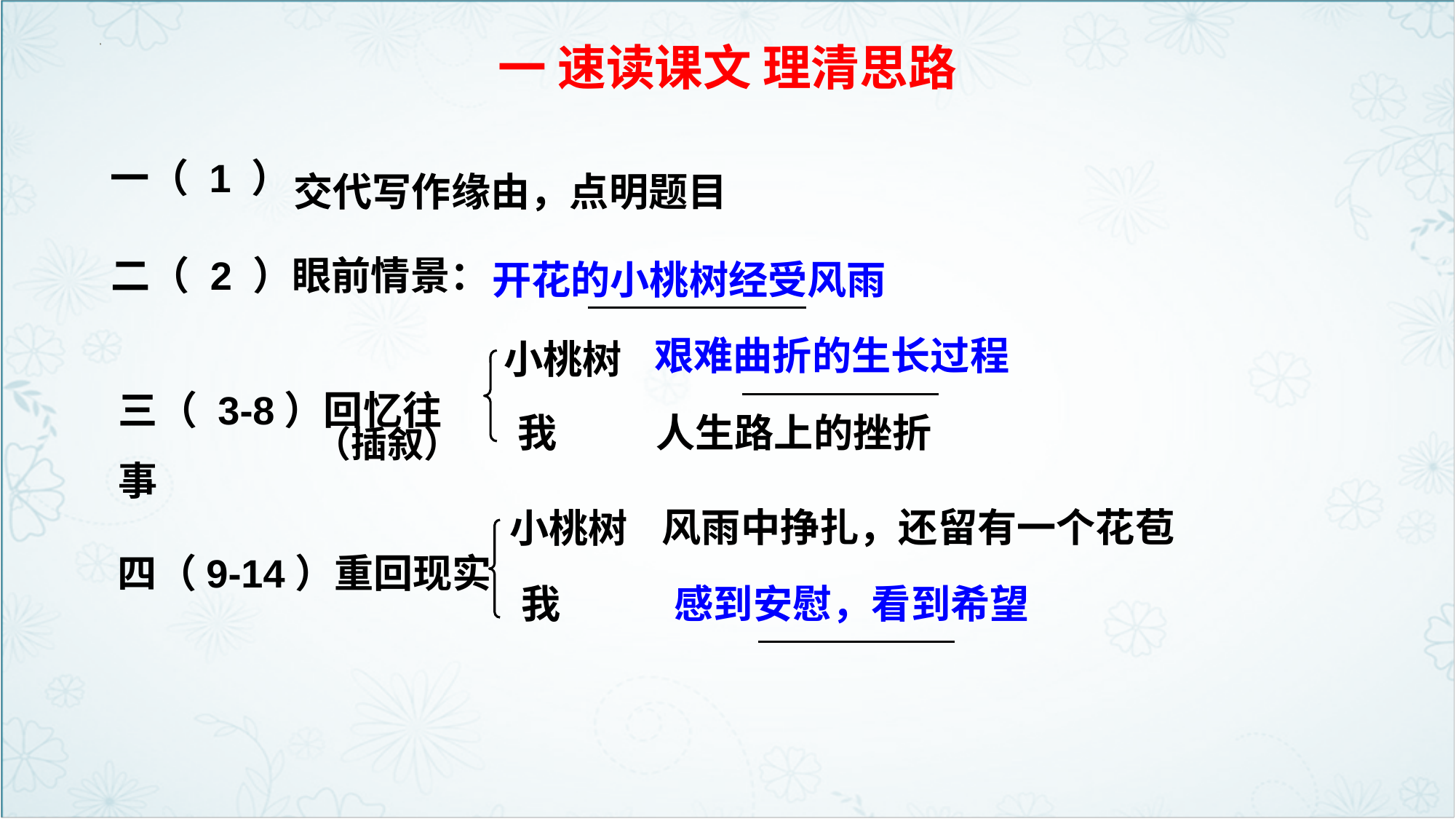

# 一 速读课文 理清思路
交代写作缘由，点明题目
一（ 1 ）
开花的小桃树经受风雨

二（ 2 ）眼前情景：

艰难曲折的生长过程
小桃树

三（ 3-8）回忆往事
人生路上的挫折
我
（插叙）
风雨中挣扎，还留有一个花苞
小桃树
四（9-14）重回现实

感到安慰，看到希望
我